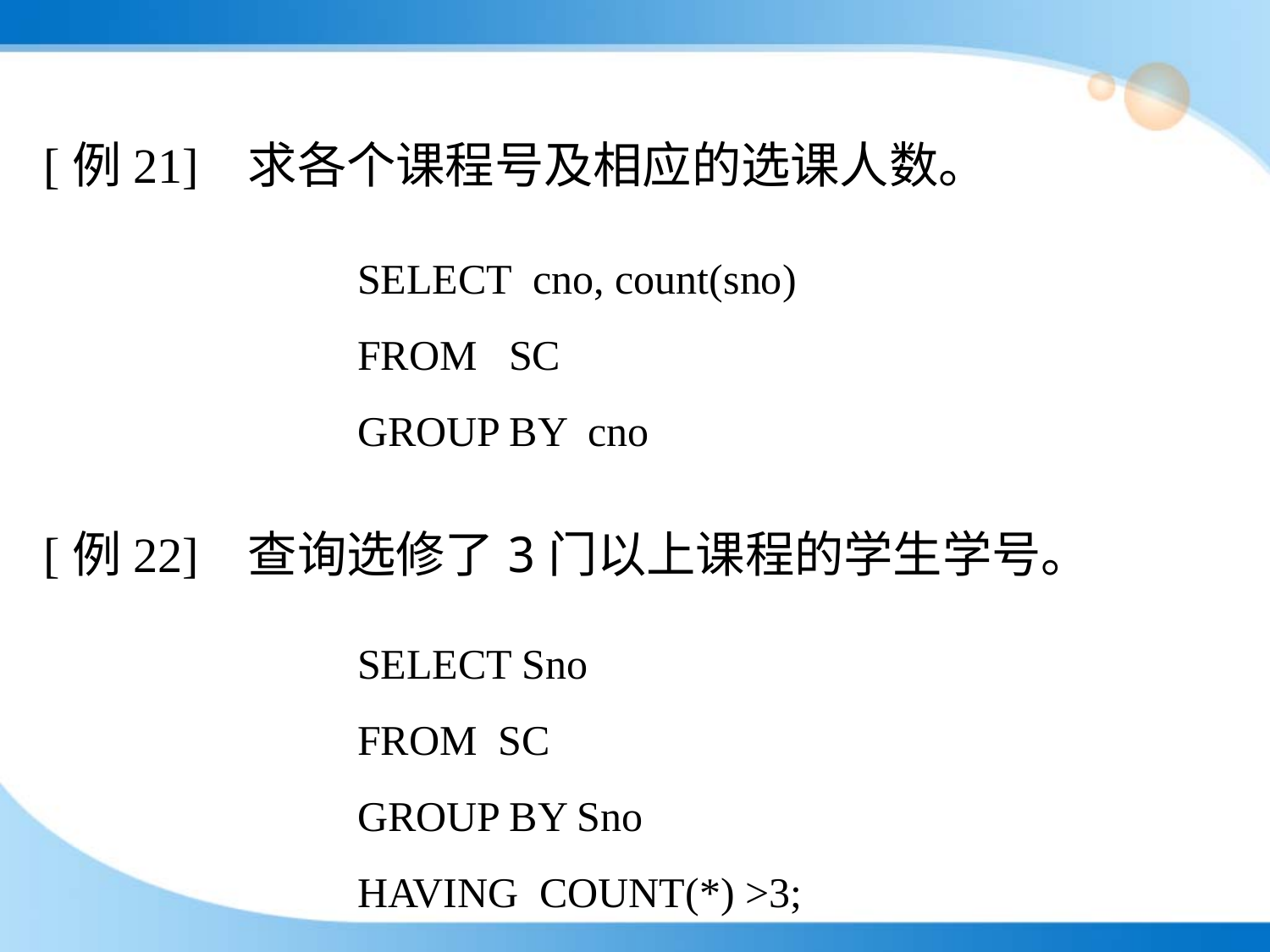

[例21]   求各个课程号及相应的选课人数。
SELECT  cno, count(sno)
FROM   SC
GROUP BY  cno
[例22]   查询选修了3门以上课程的学生学号。
SELECT Sno
FROM  SC
GROUP BY Sno
HAVING  COUNT(*) >3;